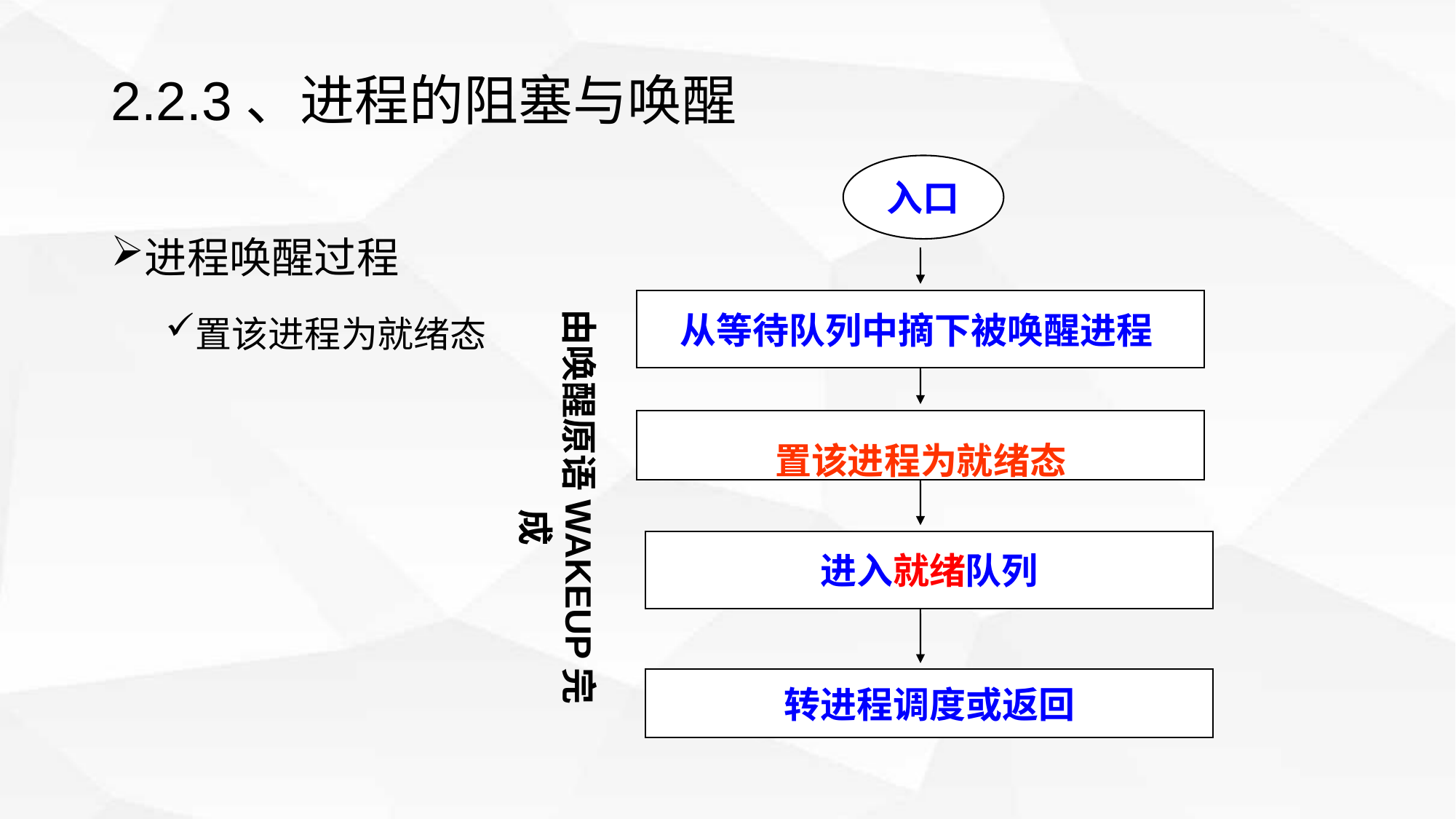

# 2.2.3、进程的阻塞与唤醒
入口
进程唤醒过程
置该进程为就绪态

由唤醒原语WAKEUP完成
从等待队列中摘下被唤醒进程

置该进程为就绪态

进入就绪队列

转进程调度或返回